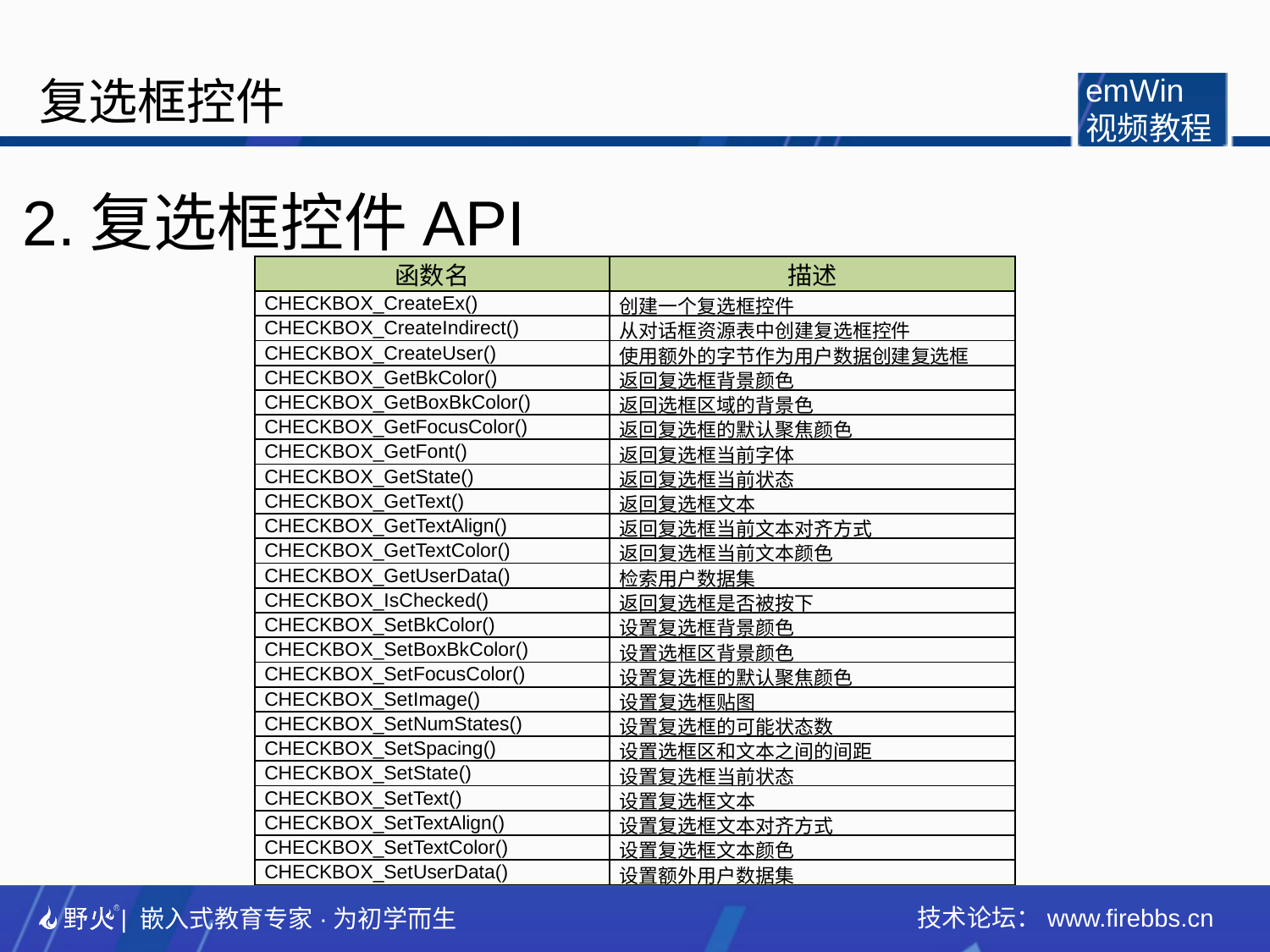

复选框控件
emWin
视频教程
2.复选框控件API
| 函数名 | 描述 |
| --- | --- |
| CHECKBOX\_CreateEx() | 创建一个复选框控件 |
| CHECKBOX\_CreateIndirect() | 从对话框资源表中创建复选框控件 |
| CHECKBOX\_CreateUser() | 使用额外的字节作为用户数据创建复选框 |
| CHECKBOX\_GetBkColor() | 返回复选框背景颜色 |
| CHECKBOX\_GetBoxBkColor() | 返回选框区域的背景色 |
| CHECKBOX\_GetFocusColor() | 返回复选框的默认聚焦颜色 |
| CHECKBOX\_GetFont() | 返回复选框当前字体 |
| CHECKBOX\_GetState() | 返回复选框当前状态 |
| CHECKBOX\_GetText() | 返回复选框文本 |
| CHECKBOX\_GetTextAlign() | 返回复选框当前文本对齐方式 |
| CHECKBOX\_GetTextColor() | 返回复选框当前文本颜色 |
| CHECKBOX\_GetUserData() | 检索用户数据集 |
| CHECKBOX\_IsChecked() | 返回复选框是否被按下 |
| CHECKBOX\_SetBkColor() | 设置复选框背景颜色 |
| CHECKBOX\_SetBoxBkColor() | 设置选框区背景颜色 |
| CHECKBOX\_SetFocusColor() | 设置复选框的默认聚焦颜色 |
| CHECKBOX\_SetImage() | 设置复选框贴图 |
| CHECKBOX\_SetNumStates() | 设置复选框的可能状态数 |
| CHECKBOX\_SetSpacing() | 设置选框区和文本之间的间距 |
| CHECKBOX\_SetState() | 设置复选框当前状态 |
| CHECKBOX\_SetText() | 设置复选框文本 |
| CHECKBOX\_SetTextAlign() | 设置复选框文本对齐方式 |
| CHECKBOX\_SetTextColor() | 设置复选框文本颜色 |
| CHECKBOX\_SetUserData() | 设置额外用户数据集 |